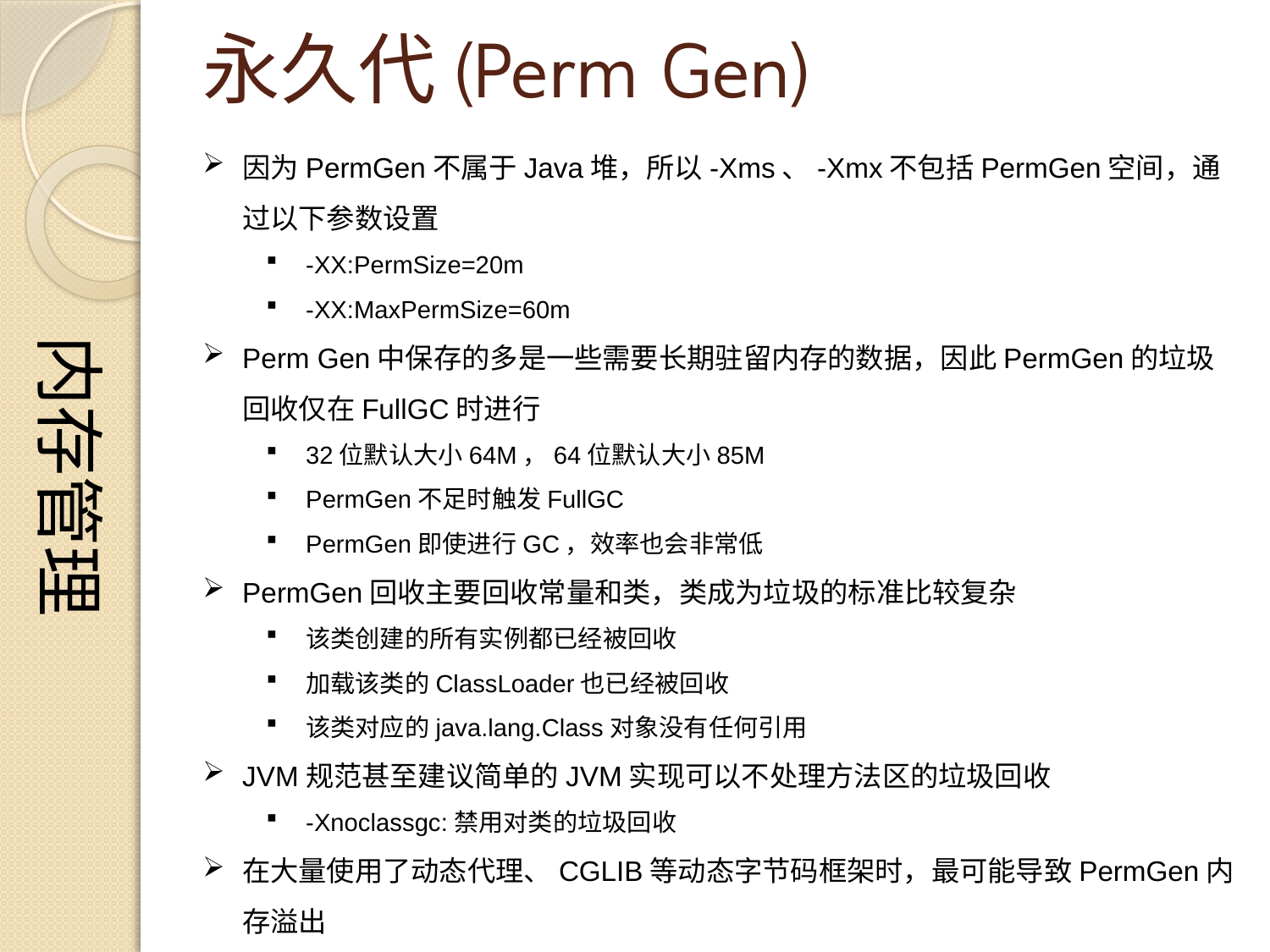

内存管理
# 永久代(Perm Gen)
因为PermGen不属于Java堆，所以-Xms、-Xmx不包括PermGen空间，通过以下参数设置
-XX:PermSize=20m
-XX:MaxPermSize=60m
Perm Gen中保存的多是一些需要长期驻留内存的数据，因此PermGen的垃圾回收仅在FullGC时进行
32位默认大小64M，64位默认大小85M
PermGen不足时触发FullGC
PermGen即使进行GC，效率也会非常低
PermGen回收主要回收常量和类，类成为垃圾的标准比较复杂
该类创建的所有实例都已经被回收
加载该类的ClassLoader也已经被回收
该类对应的java.lang.Class对象没有任何引用
JVM规范甚至建议简单的JVM实现可以不处理方法区的垃圾回收
-Xnoclassgc:禁用对类的垃圾回收
在大量使用了动态代理、CGLIB等动态字节码框架时，最可能导致PermGen内存溢出